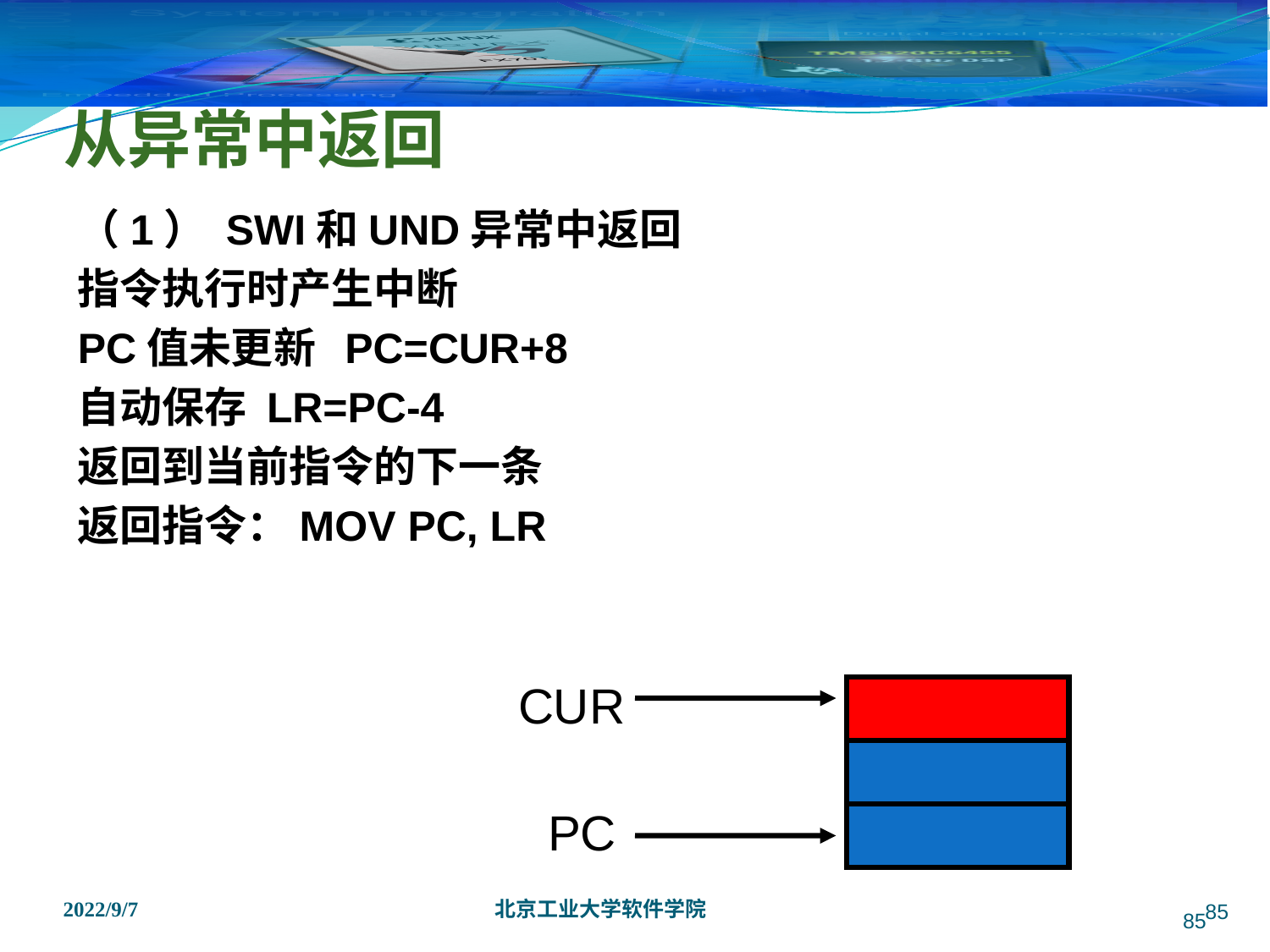

# 从异常中返回
（1） SWI和UND异常中返回
指令执行时产生中断
PC值未更新  PC=CUR+8
自动保存 LR=PC-4
返回到当前指令的下一条
返回指令：MOV PC, LR
CUR

PC

85